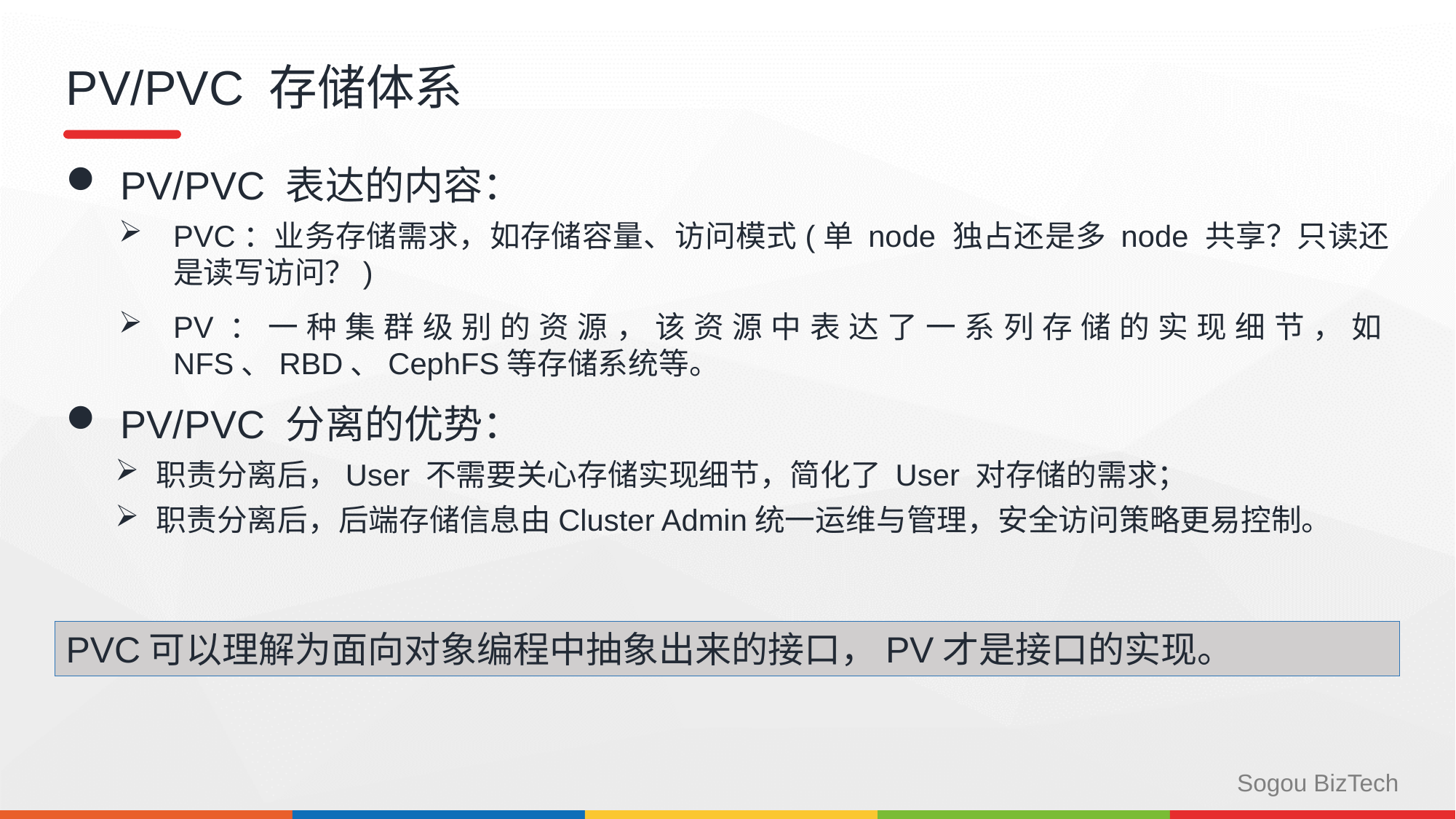

# PV/PVC 存储体系

PV/PVC 表达的内容：
PVC：业务存储需求，如存储容量、访问模式(单 node 独占还是多 node 共享？只读还是读写访问？)
PV：一种集群级别的资源，该资源中表达了一系列存储的实现细节，如NFS、RBD、CephFS等存储系统等。
PV/PVC 分离的优势：
职责分离后，User 不需要关心存储实现细节，简化了 User 对存储的需求；
职责分离后，后端存储信息由Cluster Admin统一运维与管理，安全访问策略更易控制。
PVC可以理解为面向对象编程中抽象出来的接口，PV才是接口的实现。
Sogou BizTech